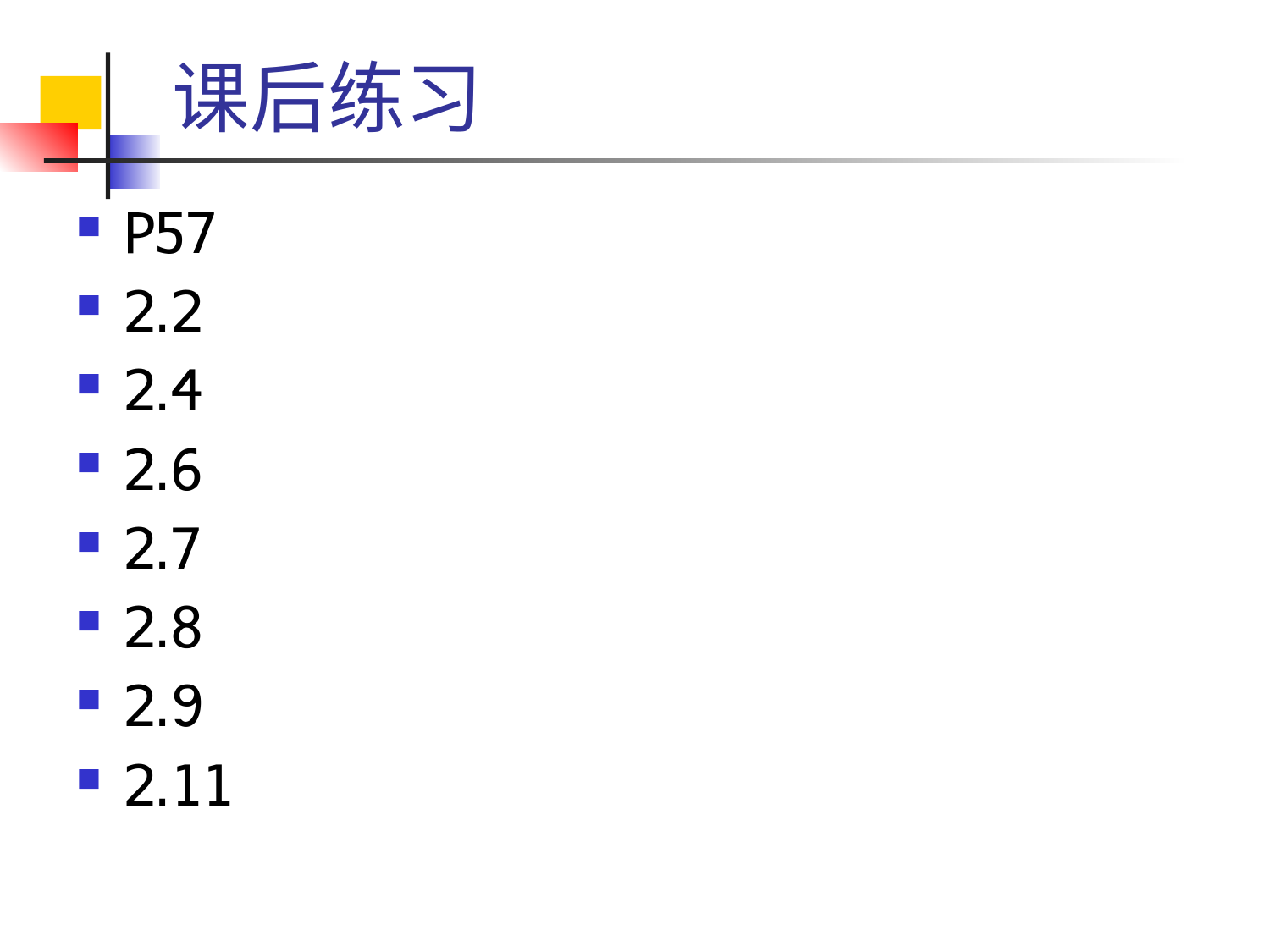

课后练习
P57
2.2
2.4
2.6
2.7
2.8
2.9
2.11